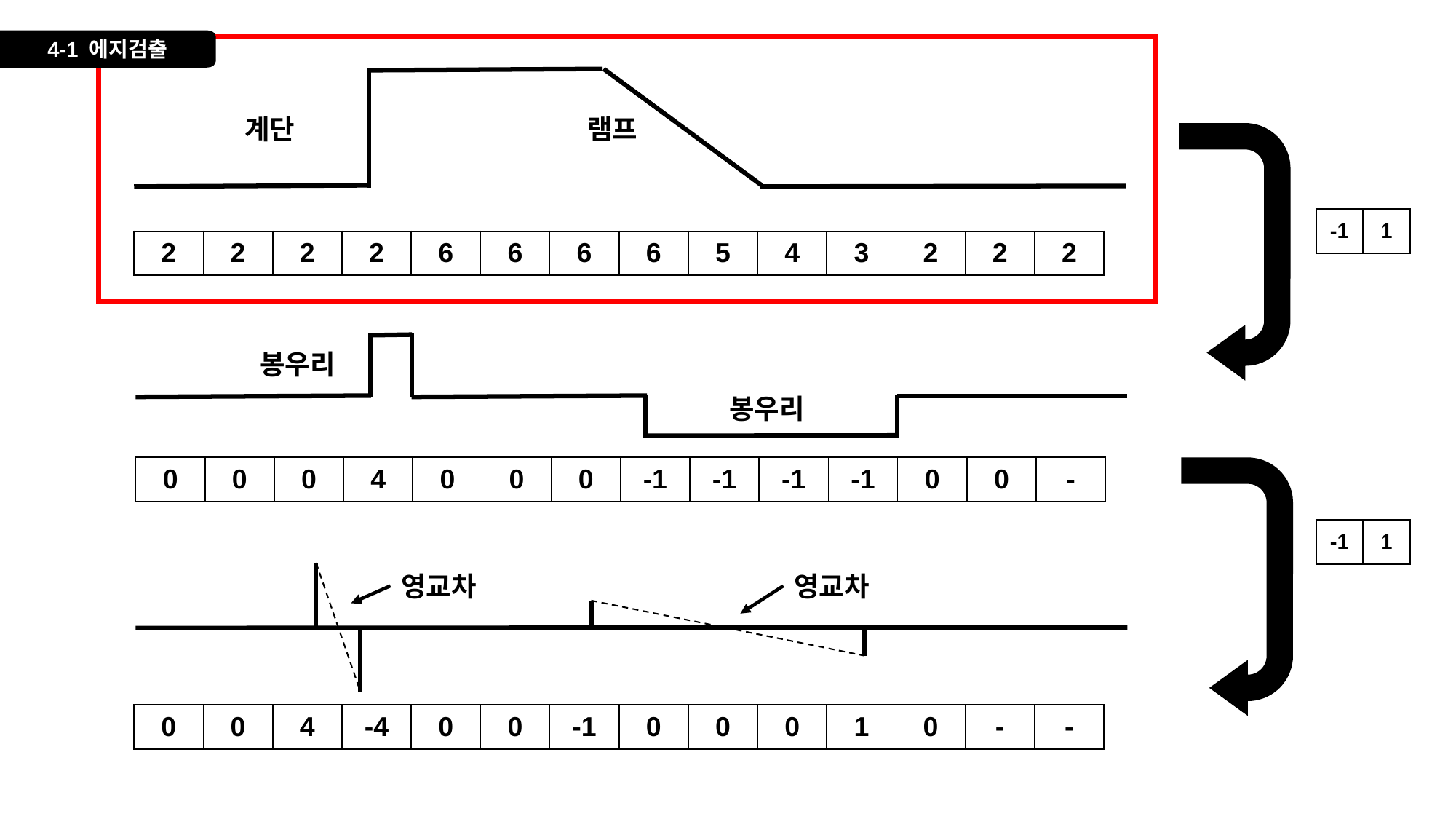

4-1 에지검출

계단
램프

| -1 | 1 |
| --- | --- |
| 2 | 2 | 2 | 2 | 6 | 6 | 6 | 6 | 5 | 4 | 3 | 2 | 2 | 2 |
| --- | --- | --- | --- | --- | --- | --- | --- | --- | --- | --- | --- | --- | --- |
봉우리
봉우리
| 0 | 0 | 0 | 4 | 0 | 0 | 0 | -1 | -1 | -1 | -1 | 0 | 0 | - |
| --- | --- | --- | --- | --- | --- | --- | --- | --- | --- | --- | --- | --- | --- |
| -1 | 1 |
| --- | --- |

영교차
영교차
| 0 | 0 | 4 | -4 | 0 | 0 | -1 | 0 | 0 | 0 | 1 | 0 | - | - |
| --- | --- | --- | --- | --- | --- | --- | --- | --- | --- | --- | --- | --- | --- |